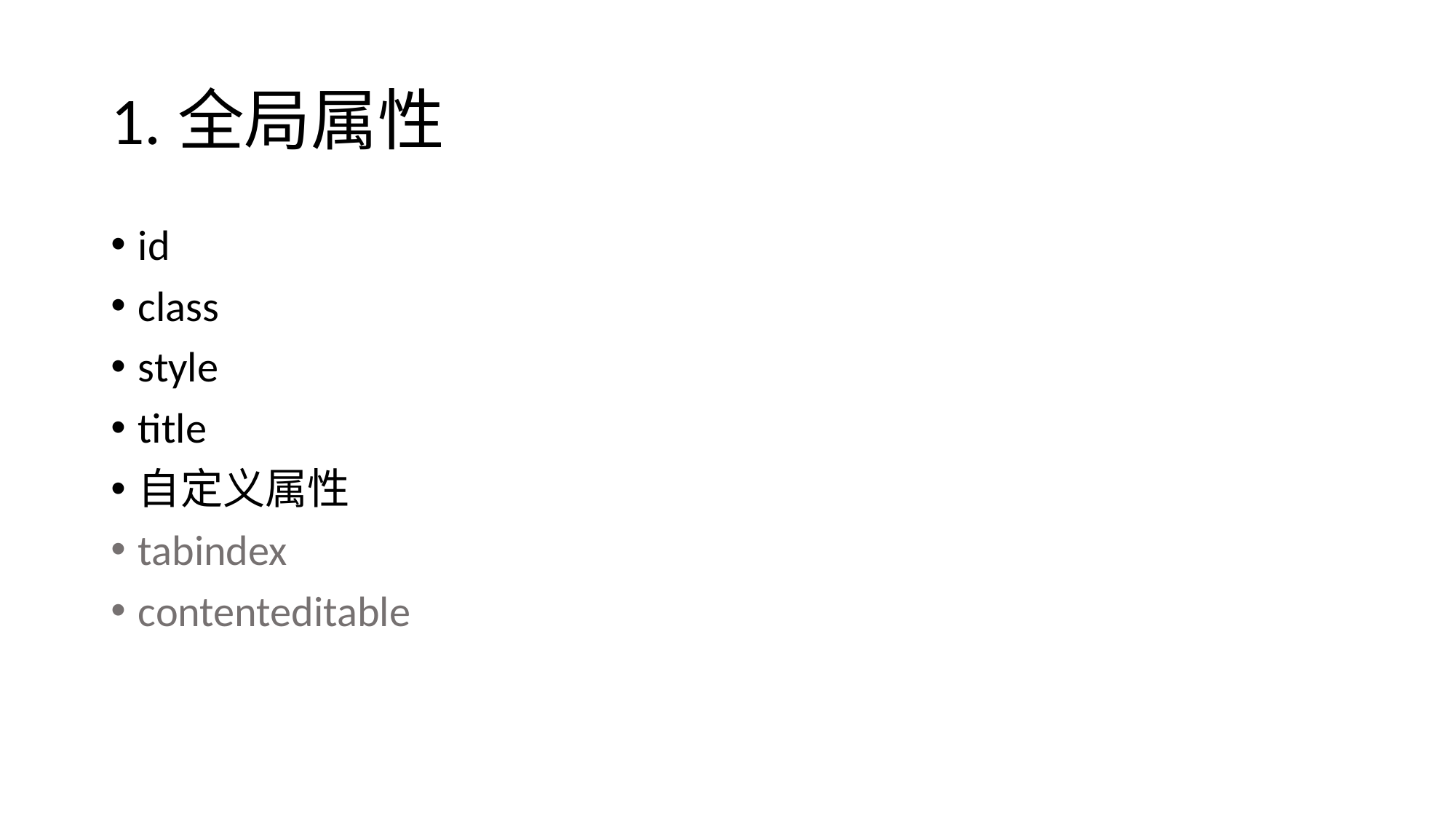

# 1.全局属性
id
class
style
title
自定义属性
tabindex
contenteditable